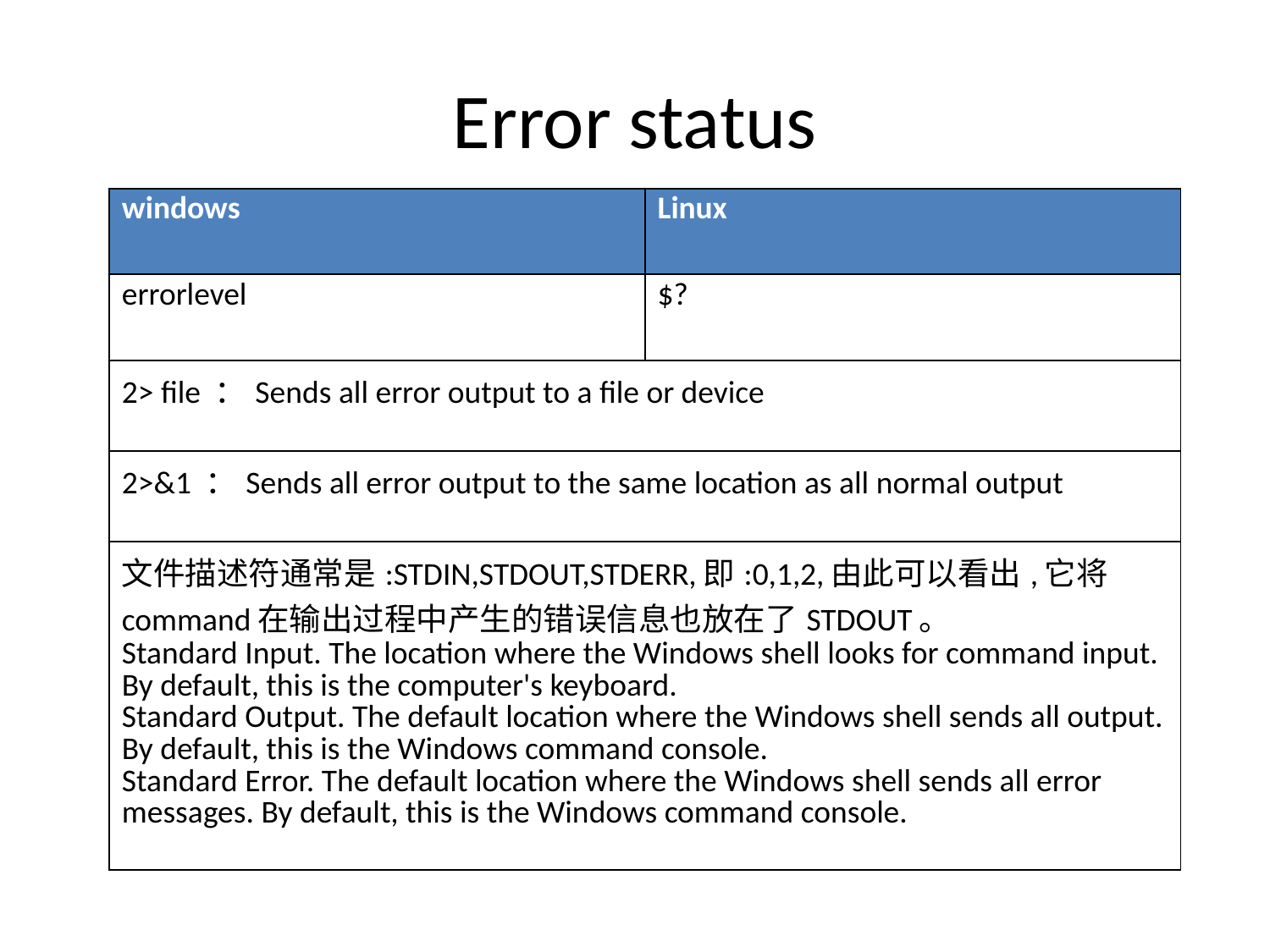

# Error status
| windows | Linux |
| --- | --- |
| errorlevel | $? |
| 2> file ：Sends all error output to a file or device |  |
| 2>&1 ：Sends all error output to the same location as all normal output |  |
| 文件描述符通常是:STDIN,STDOUT,STDERR,即:0,1,2,由此可以看出,它将command在输出过程中产生的错误信息也放在了STDOUT。 Standard Input. The location where the Windows shell looks for command input. By default, this is the computer's keyboard. Standard Output. The default location where the Windows shell sends all output. By default, this is the Windows command console. Standard Error. The default location where the Windows shell sends all error messages. By default, this is the Windows command console. |  |